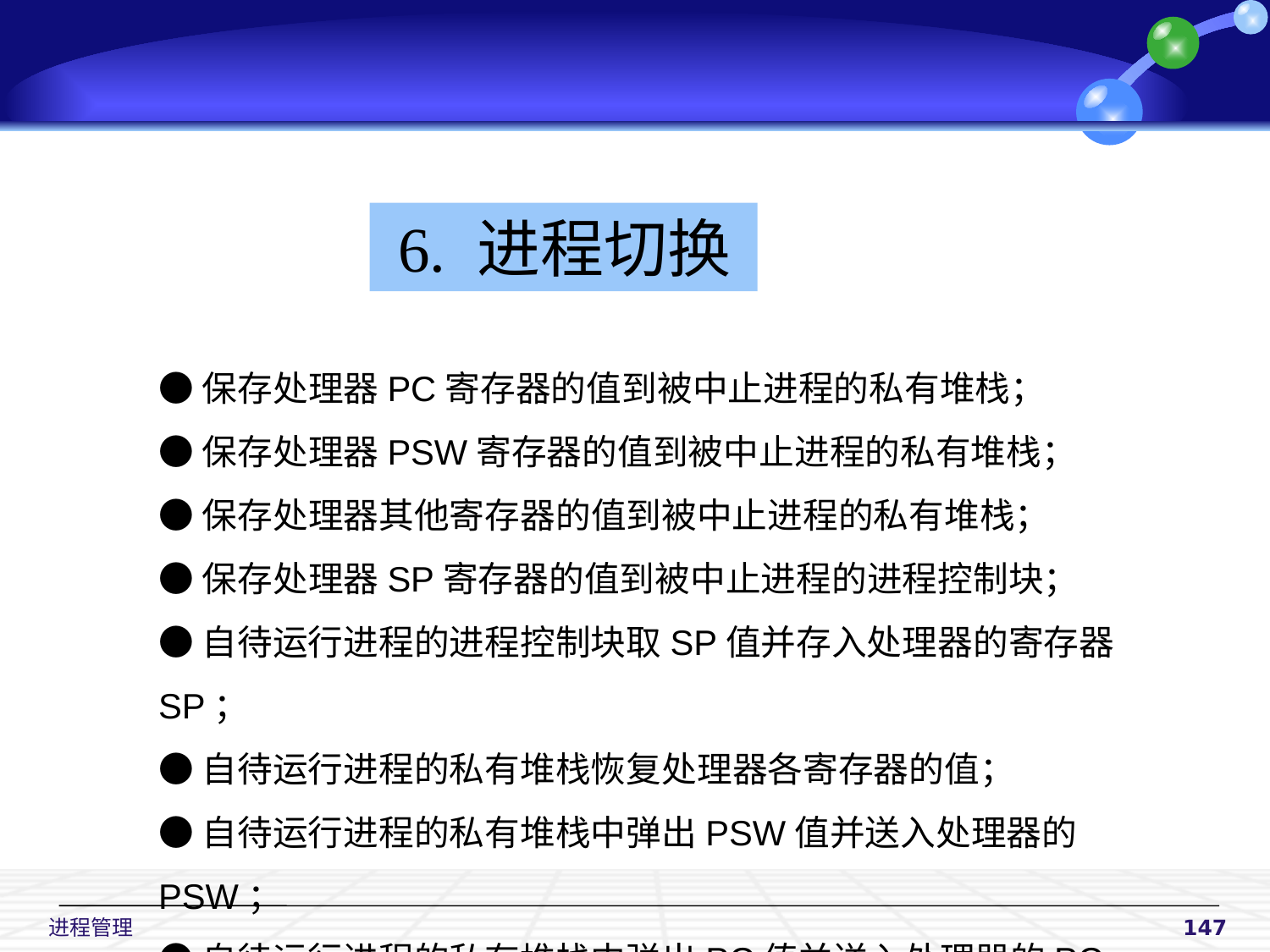

6. 进程切换
●保存处理器PC寄存器的值到被中止进程的私有堆栈；
●保存处理器PSW寄存器的值到被中止进程的私有堆栈；
●保存处理器其他寄存器的值到被中止进程的私有堆栈；
●保存处理器SP寄存器的值到被中止进程的进程控制块；
●自待运行进程的进程控制块取SP值并存入处理器的寄存器SP；
●自待运行进程的私有堆栈恢复处理器各寄存器的值；
●自待运行进程的私有堆栈中弹出PSW值并送入处理器的PSW；
●自待运行进程的私有堆栈中弹出PC值并送入处理器的PC。
   进程管理
147